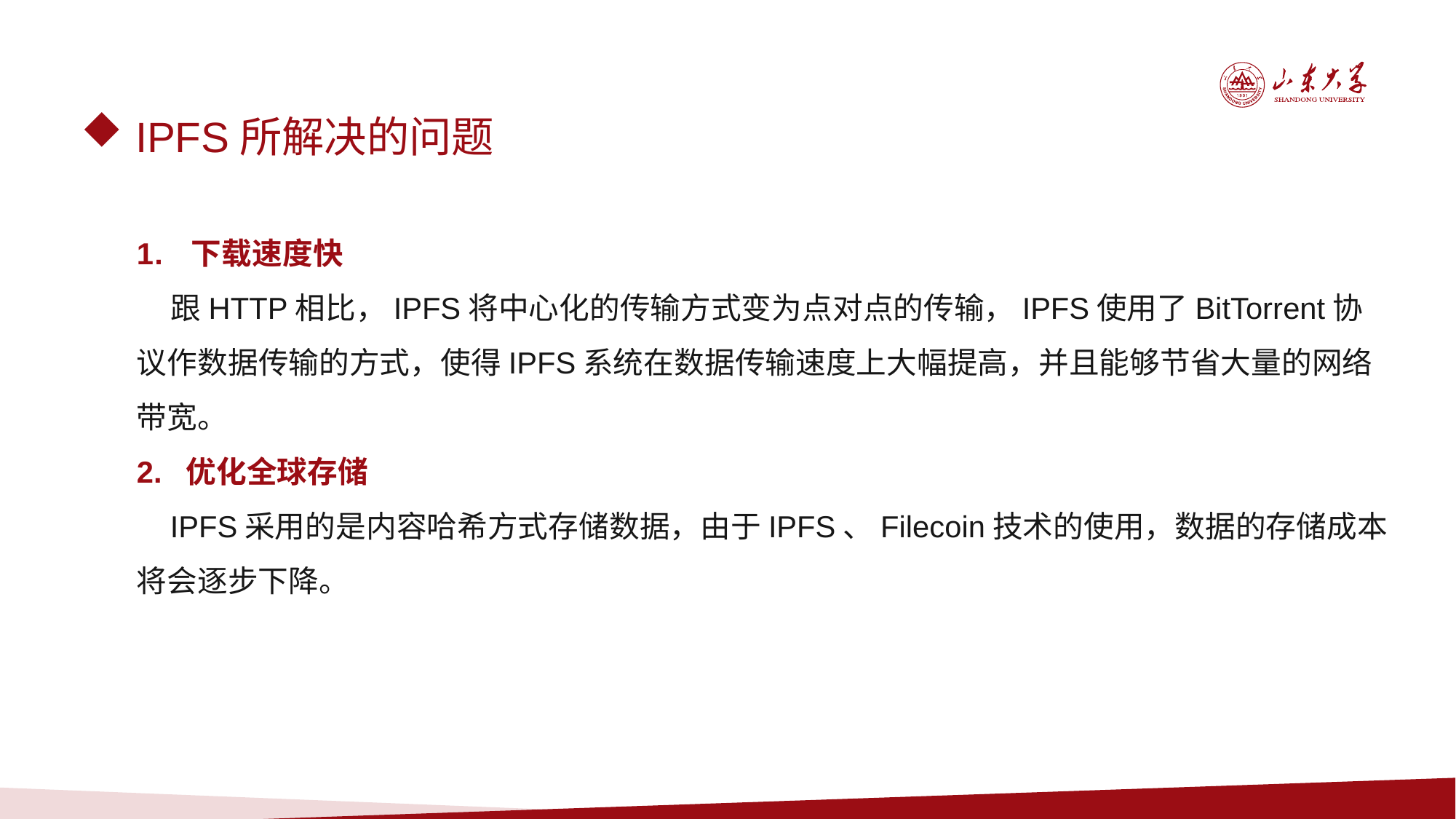

IPFS所解决的问题
下载速度快
    跟HTTP相比，IPFS将中心化的传输方式变为点对点的传输，IPFS使用了BitTorrent协议作数据传输的方式，使得IPFS系统在数据传输速度上大幅提高，并且能够节省大量的网络带宽。
2.  优化全球存储
    IPFS采用的是内容哈希方式存储数据，由于IPFS、Filecoin技术的使用，数据的存储成本将会逐步下降。